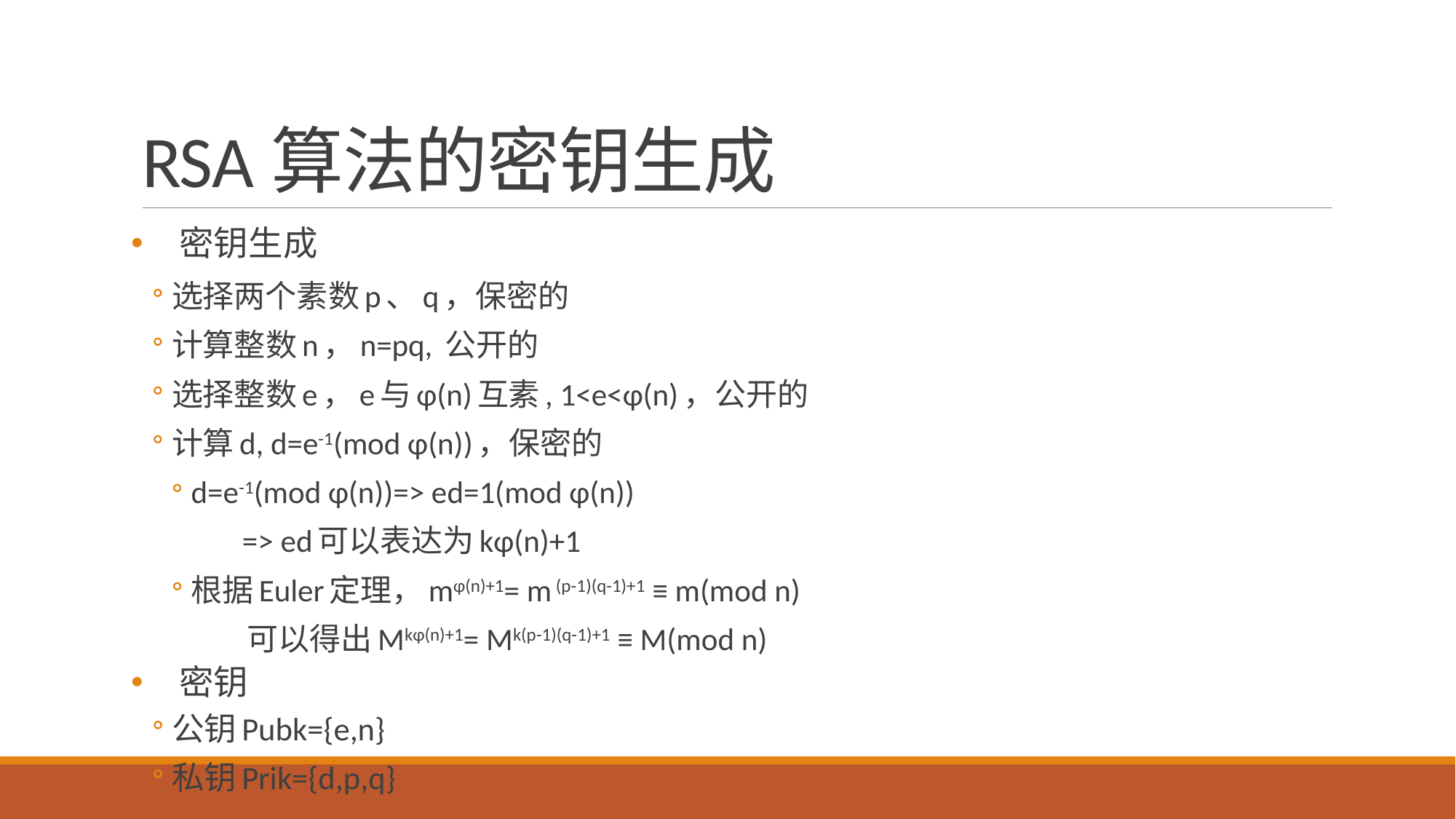

# RSA算法的密钥生成
密钥生成
选择两个素数p、q，保密的
计算整数n，n=pq, 公开的
选择整数e，e与φ(n)互素, 1<e<φ(n)，公开的
计算d, d=e-1(mod φ(n))，保密的
d=e-1(mod φ(n))=> ed=1(mod φ(n))
  => ed可以表达为kφ(n)+1
根据Euler定理，mφ(n)+1= m (p-1)(q-1)+1 ≡ m(mod n)
  可以得出Mkφ(n)+1= Mk(p-1)(q-1)+1 ≡ M(mod n)
密钥
公钥Pubk={e,n}
私钥Prik={d,p,q}